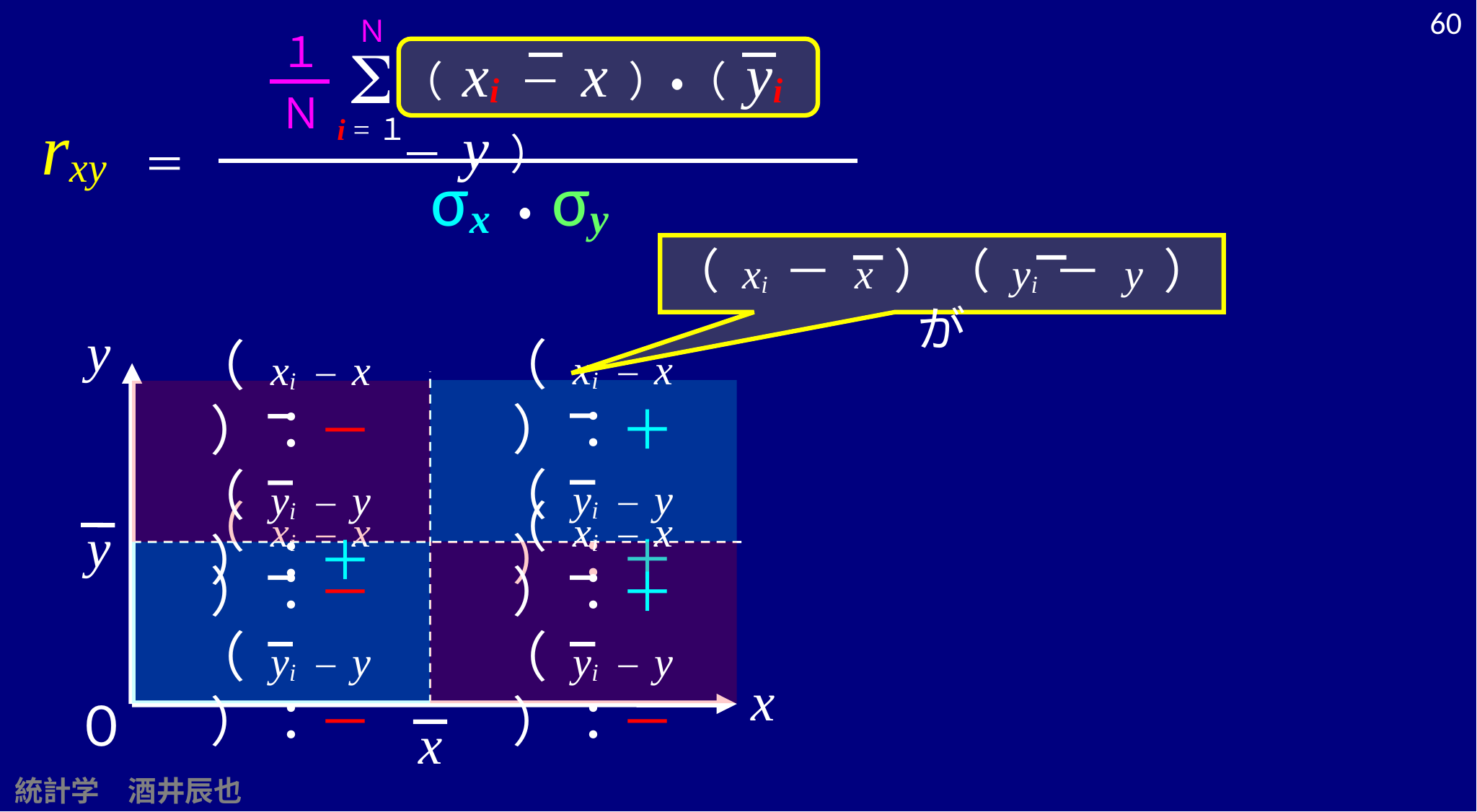

60
Ｎ
Σ
i =１
１
（ xi － x ）・（ yi － y ）

Ｎ
rxy
＝
σx ・ σy
（ xi － x ）（ yi － y ） が

y

x
０

（ xi － x ）：＋
（ yi － y ）：＋

（ xi － x ）：－
（ yi － y ）：＋

y

（ xi － x ）：－
（ yi － y ）：－

（ xi － x ）：＋
（ yi － y ）：－

x

統計学　酒井辰也